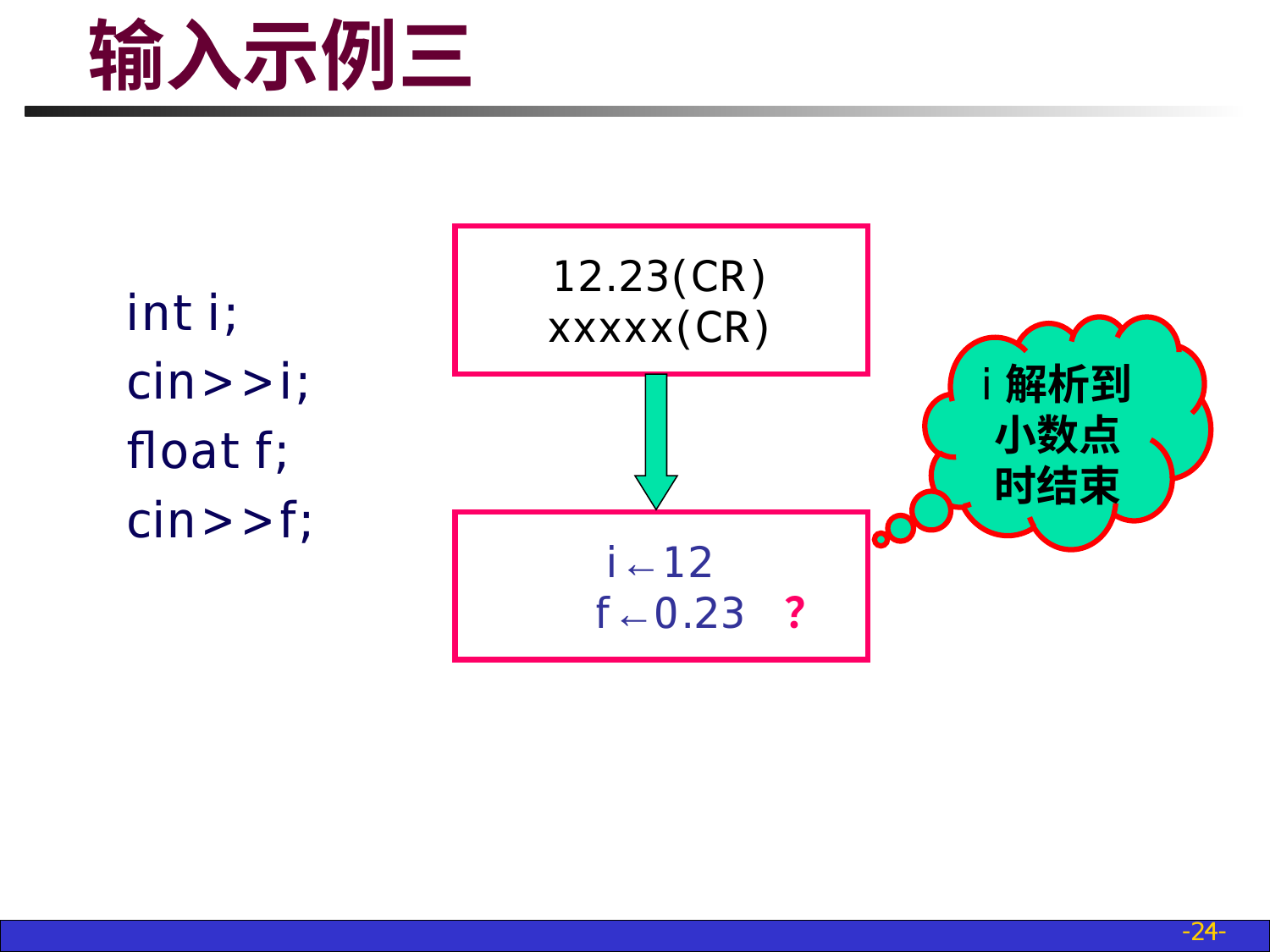

# 输入示例三

int i;
cin>>i;
float f;
cin>>f;
12.23(CR)
xxxxx(CR)
i解析到小数点时结束

i←12
        f←0.23  ？
-24-